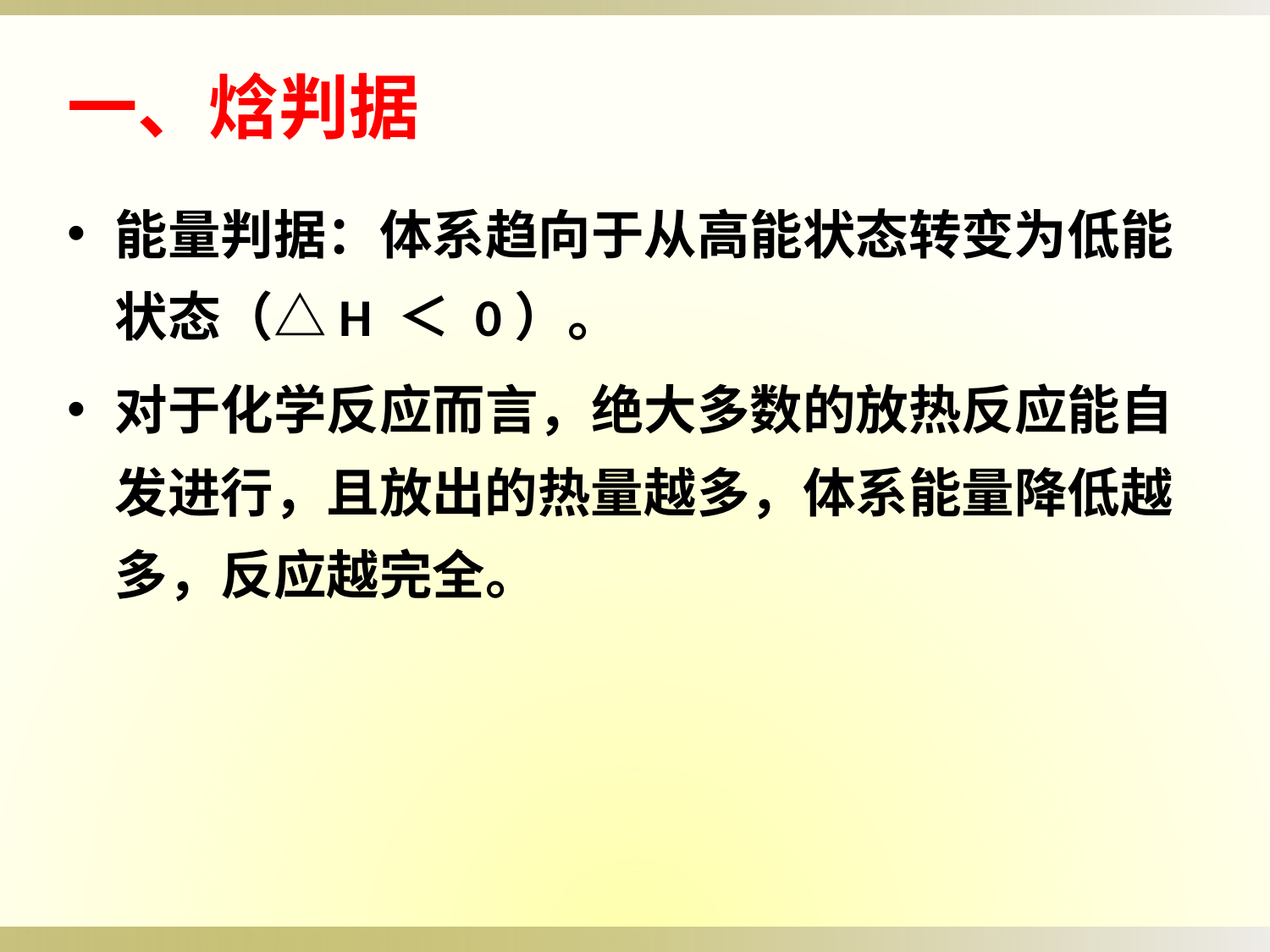

一、焓判据
能量判据：体系趋向于从高能状态转变为低能状态（△H ＜ 0）。
对于化学反应而言，绝大多数的放热反应能自发进行，且放出的热量越多，体系能量降低越多，反应越完全。